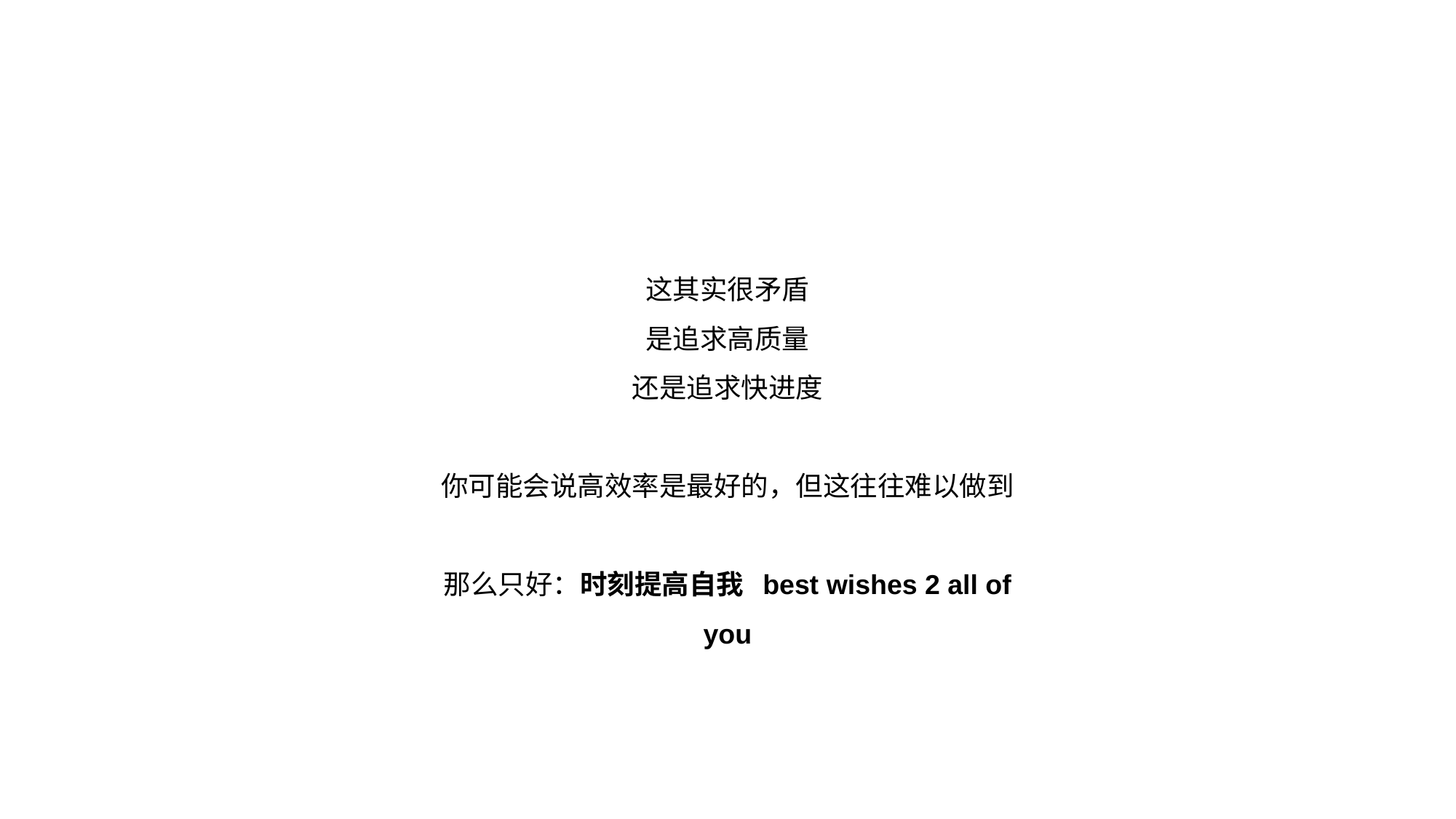

这其实很矛盾
是追求高质量
还是追求快进度

你可能会说高效率是最好的，但这往往难以做到

那么只好：时刻提高自我  best wishes 2 all of you